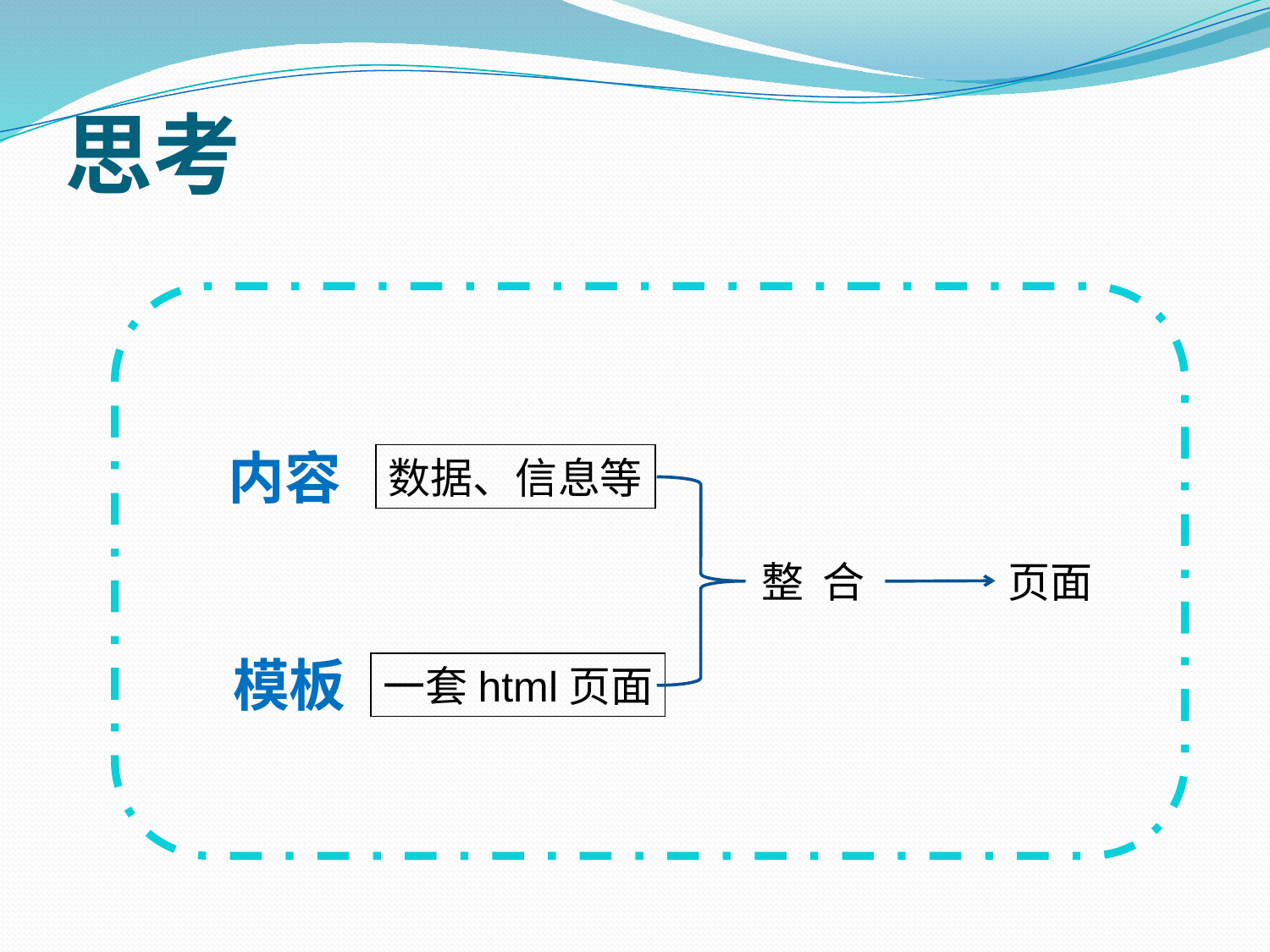

# 思考
内容
数据、信息等

整  合
页面
模板
一套html页面